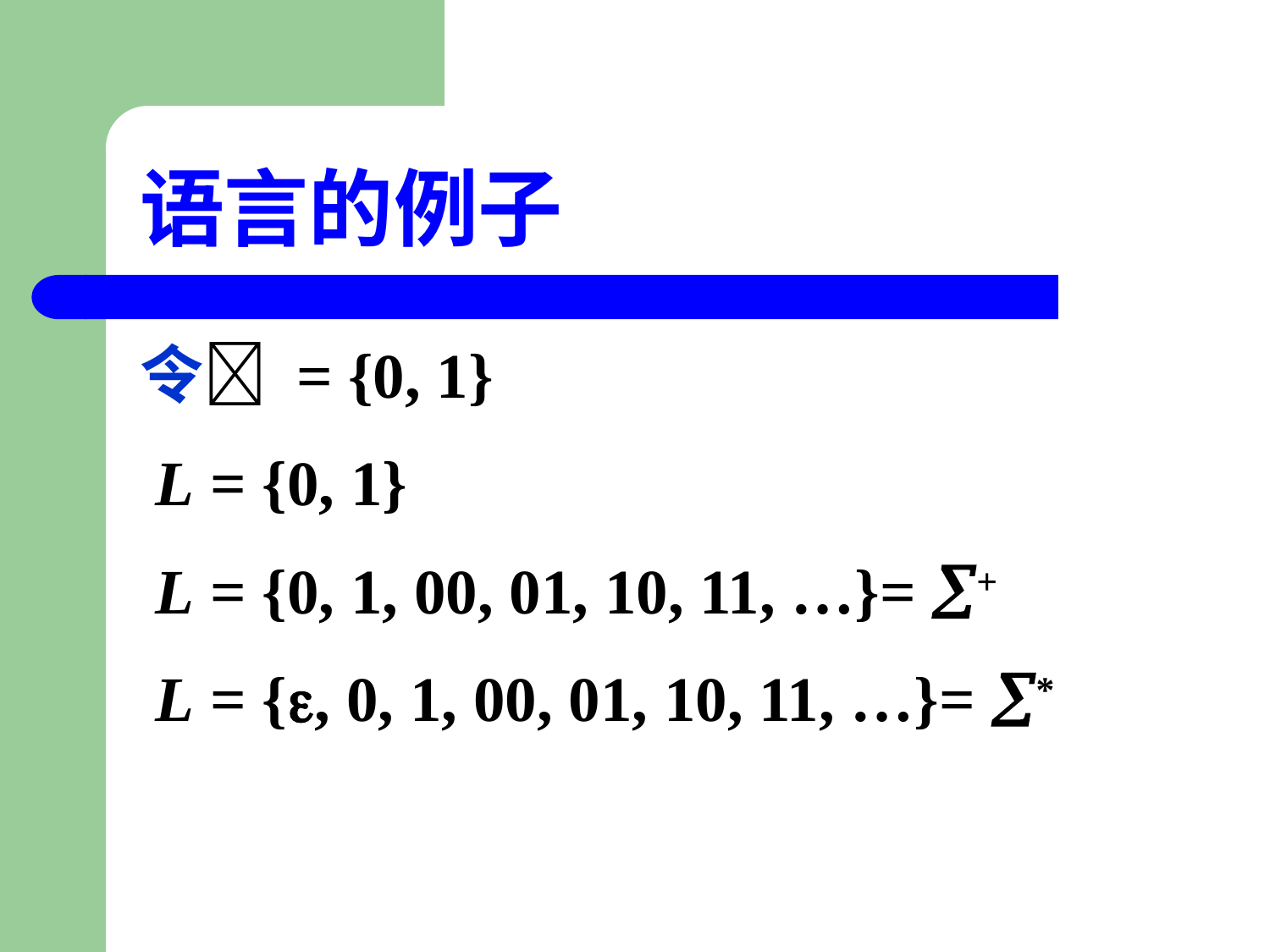

# 语言的例子
令∑ = {0, 1}
 L = {0, 1}
 L = {0, 1, 00, 01, 10, 11, …}= ∑+
 L = {ε, 0, 1, 00, 01, 10, 11, …}= ∑*